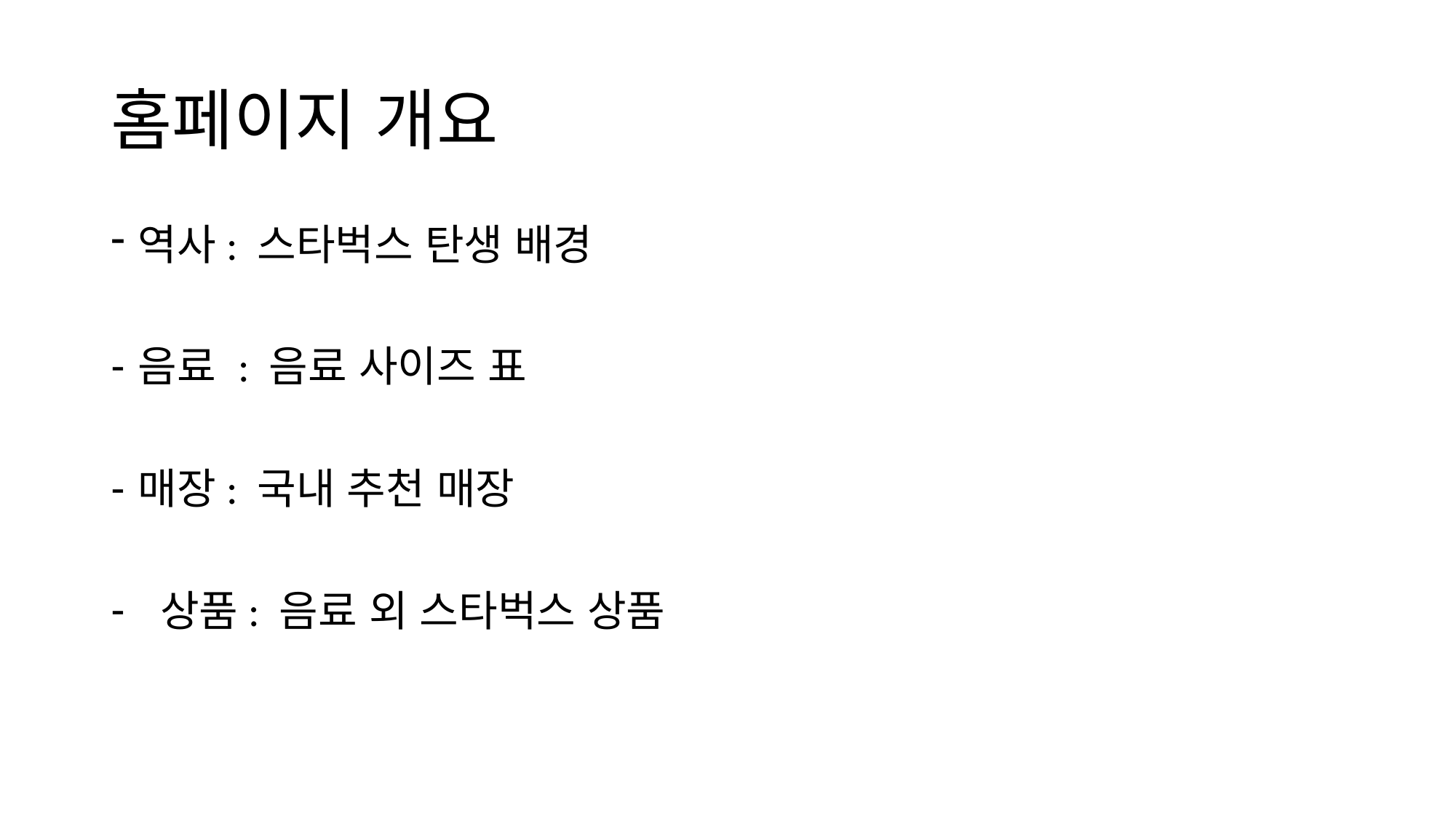

# 홈페이지 개요
역사: 스타벅스 탄생 배경

음료 : 음료 사이즈 표

매장: 국내 추천 매장

 상품: 음료 외 스타벅스 상품